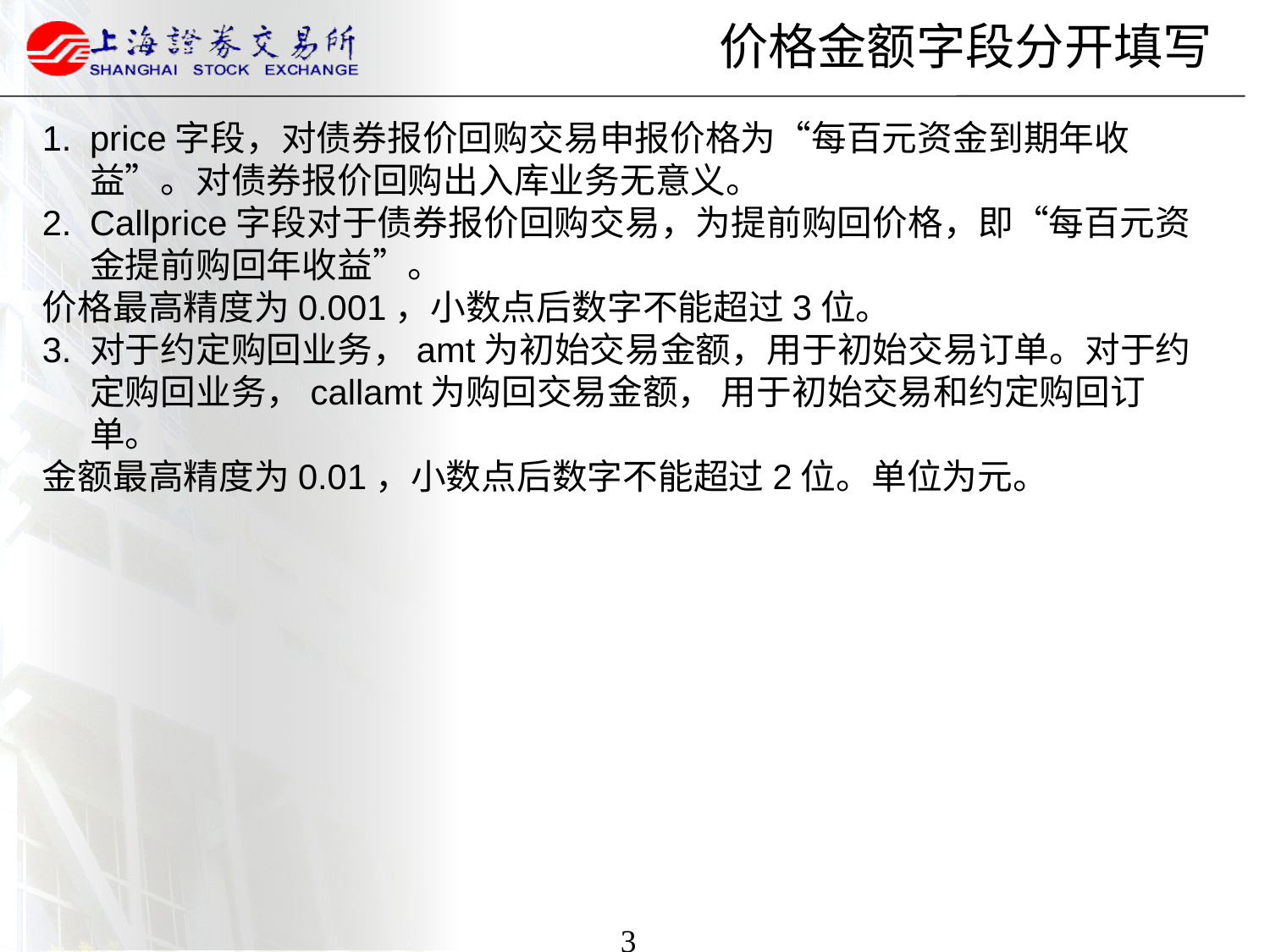

# 价格金额字段分开填写
price字段，对债券报价回购交易申报价格为“每百元资金到期年收益”。对债券报价回购出入库业务无意义。
Callprice字段对于债券报价回购交易，为提前购回价格，即“每百元资金提前购回年收益”。
价格最高精度为0.001，小数点后数字不能超过3位。
对于约定购回业务，amt为初始交易金额，用于初始交易订单。对于约定购回业务，callamt为购回交易金额， 用于初始交易和约定购回订单。
金额最高精度为0.01，小数点后数字不能超过2位。单位为元。
3